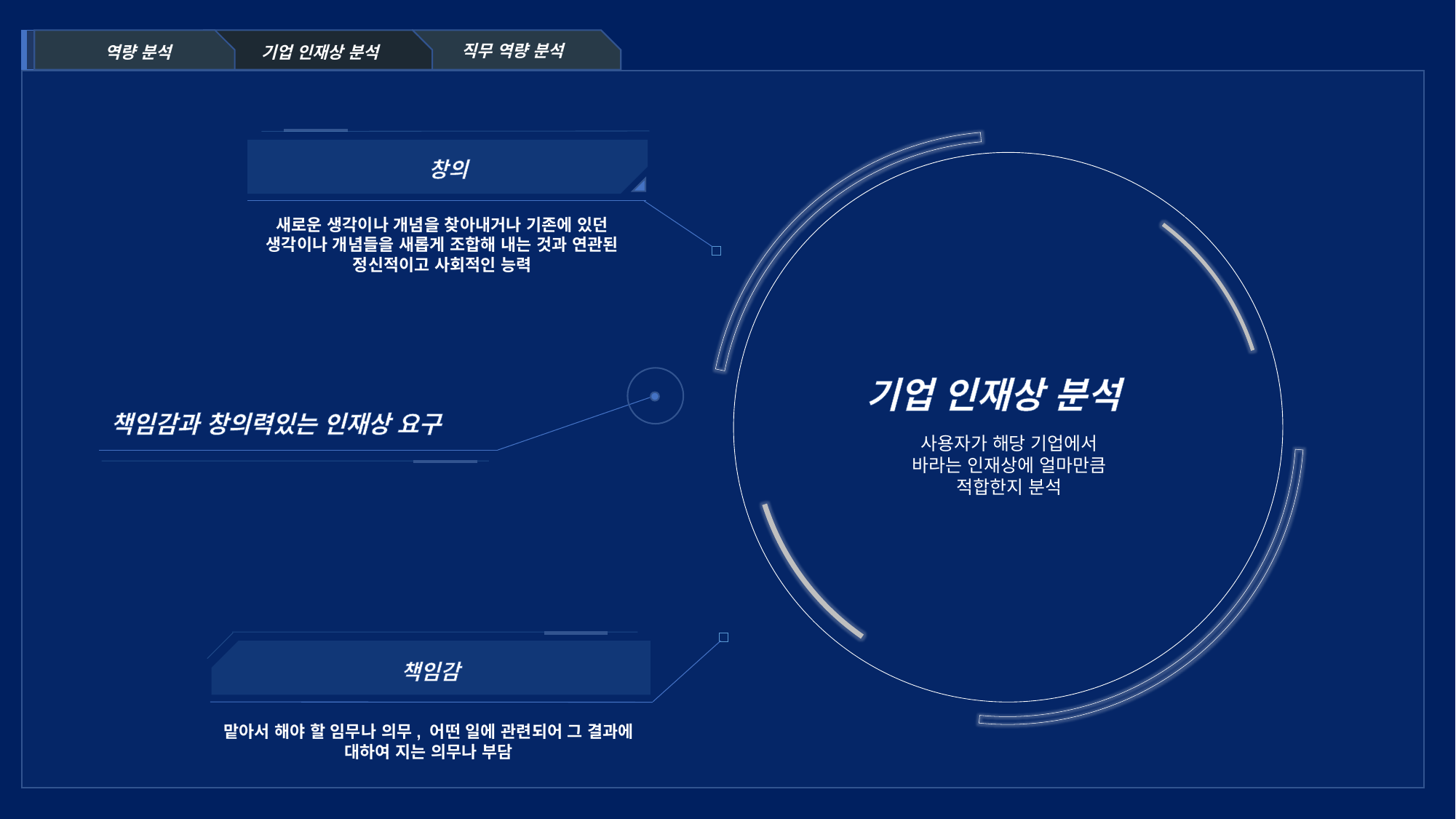

기업 인재상 분석

직무 역량 분석

역량 분석

창의

새로운 생각이나 개념을 찾아내거나 기존에 있던 생각이나 개념들을 새롭게 조합해 내는 것과 연관된 정신적이고 사회적인 능력
기업 인재상 분석

책임감과 창의력있는 인재상 요구
사용자가 해당 기업에서
바라는 인재상에 얼마만큼
적합한지 분석

책임감
맡아서 해야 할 임무나 의무, 어떤 일에 관련되어 그 결과에 대하여 지는 의무나 부담